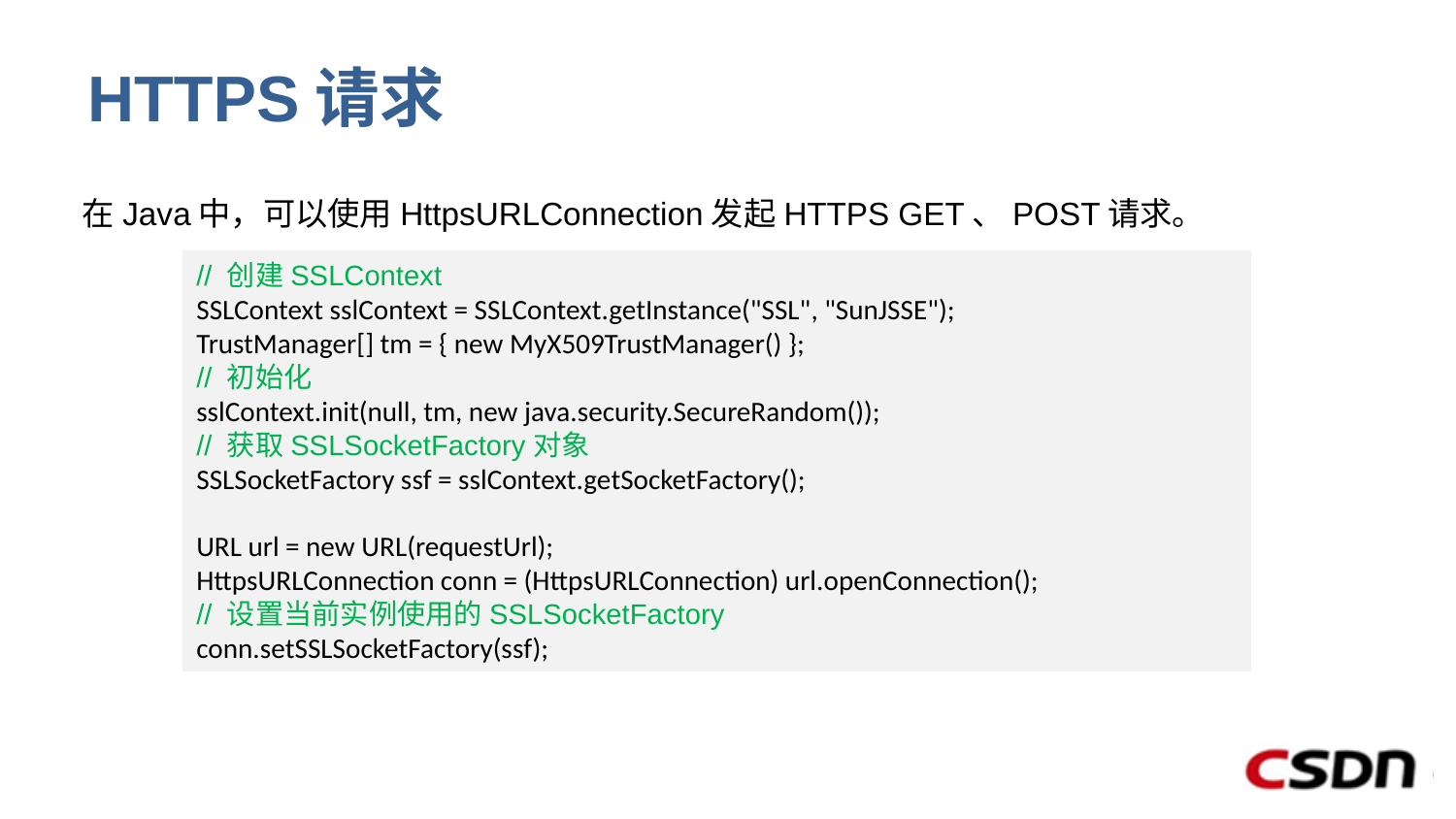

# HTTPS请求
在Java中，可以使用HttpsURLConnection发起HTTPS GET、POST请求。
// 创建SSLContext
SSLContext sslContext = SSLContext.getInstance("SSL", "SunJSSE");
TrustManager[] tm = { new MyX509TrustManager() };
// 初始化
sslContext.init(null, tm, new java.security.SecureRandom());
// 获取SSLSocketFactory对象
SSLSocketFactory ssf = sslContext.getSocketFactory();

URL url = new URL(requestUrl);
HttpsURLConnection conn = (HttpsURLConnection) url.openConnection();
// 设置当前实例使用的SSLSocketFactory
conn.setSSLSocketFactory(ssf);